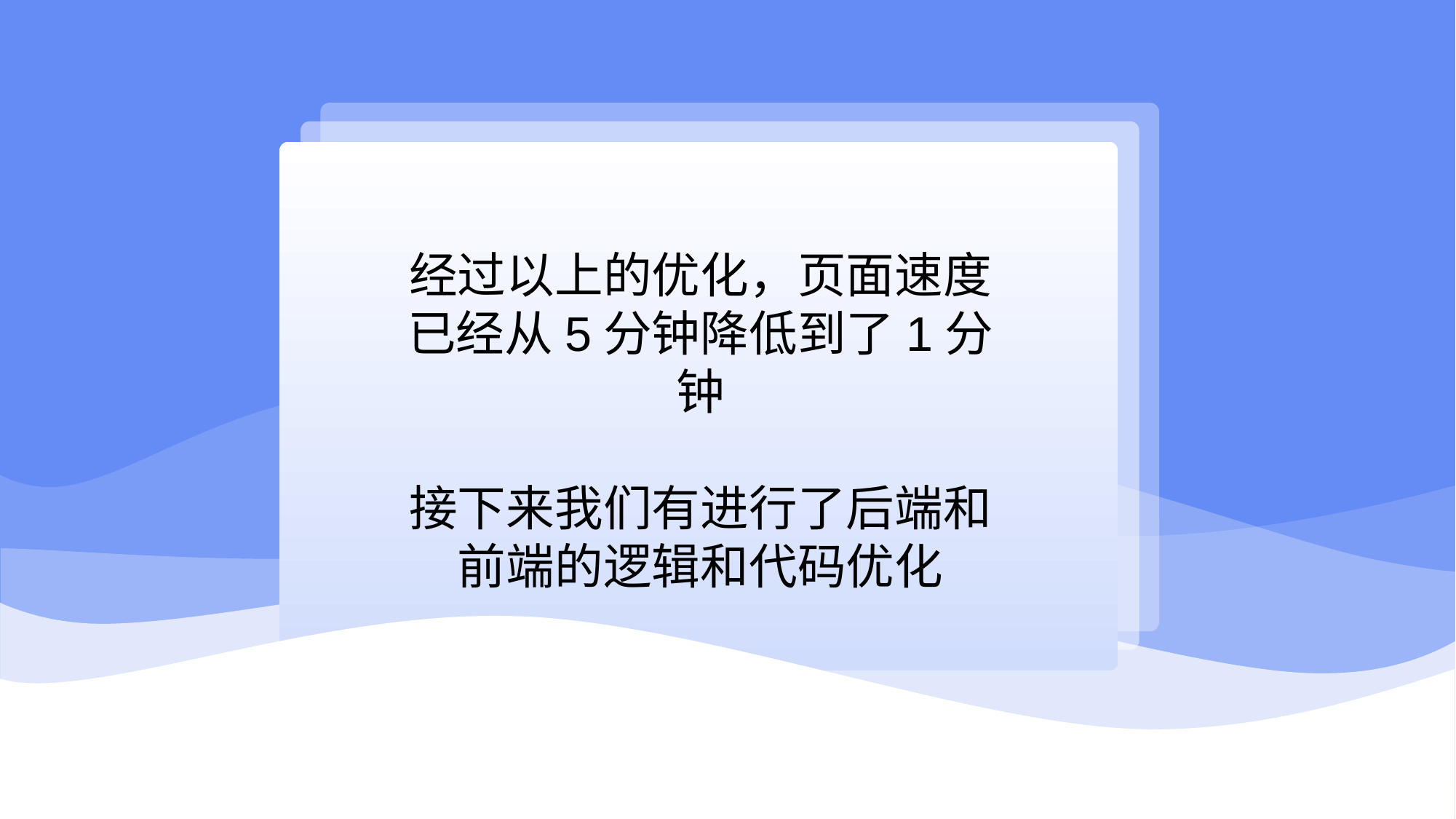

经过以上的优化，页面速度已经从5分钟降低到了1分钟

接下来我们有进行了后端和前端的逻辑和代码优化